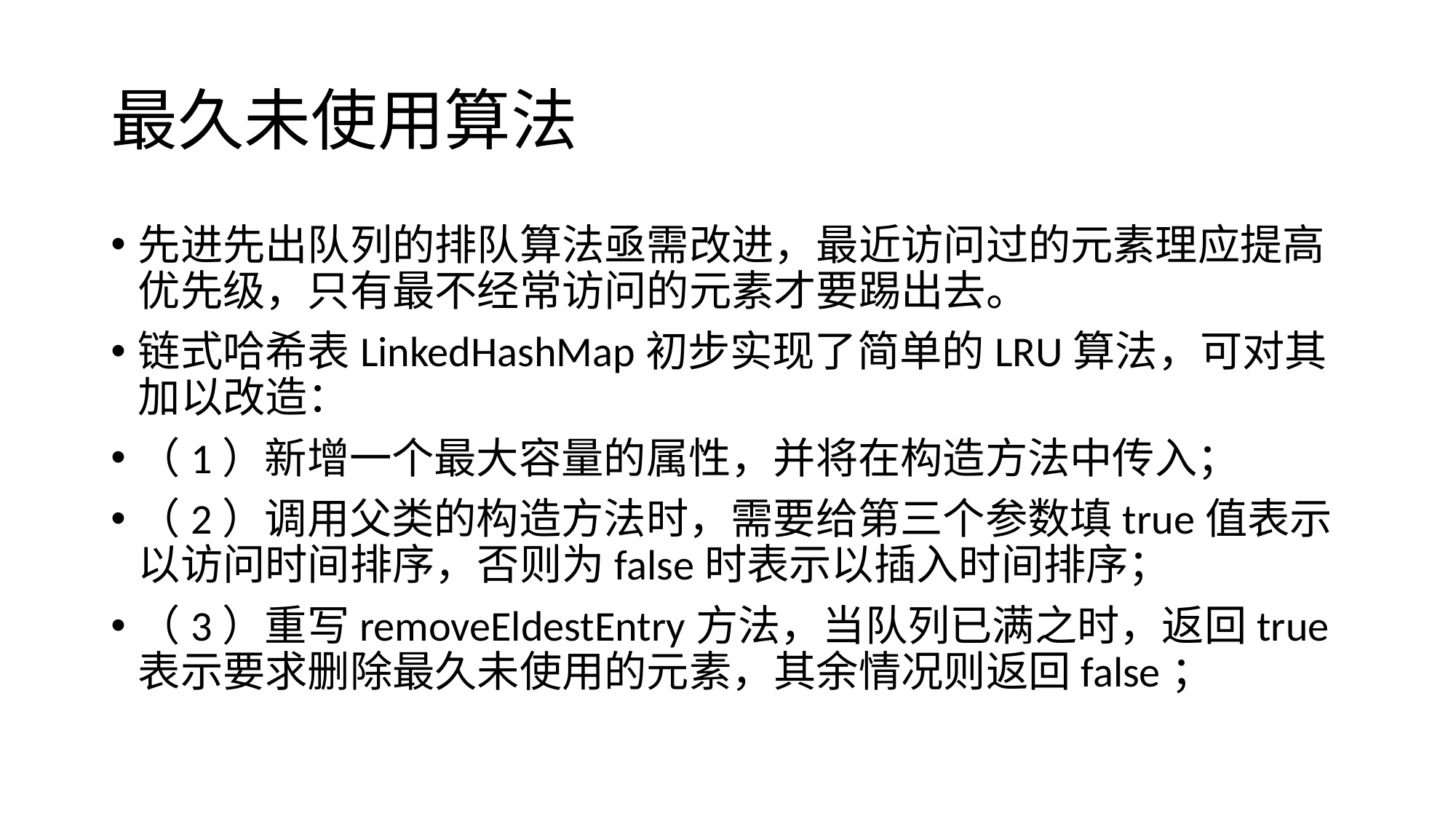

# 最久未使用算法
先进先出队列的排队算法亟需改进，最近访问过的元素理应提高优先级，只有最不经常访问的元素才要踢出去。
链式哈希表LinkedHashMap初步实现了简单的LRU算法，可对其加以改造：
（1）新增一个最大容量的属性，并将在构造方法中传入；
（2）调用父类的构造方法时，需要给第三个参数填true值表示以访问时间排序，否则为false时表示以插入时间排序；
（3）重写removeEldestEntry方法，当队列已满之时，返回true表示要求删除最久未使用的元素，其余情况则返回false；